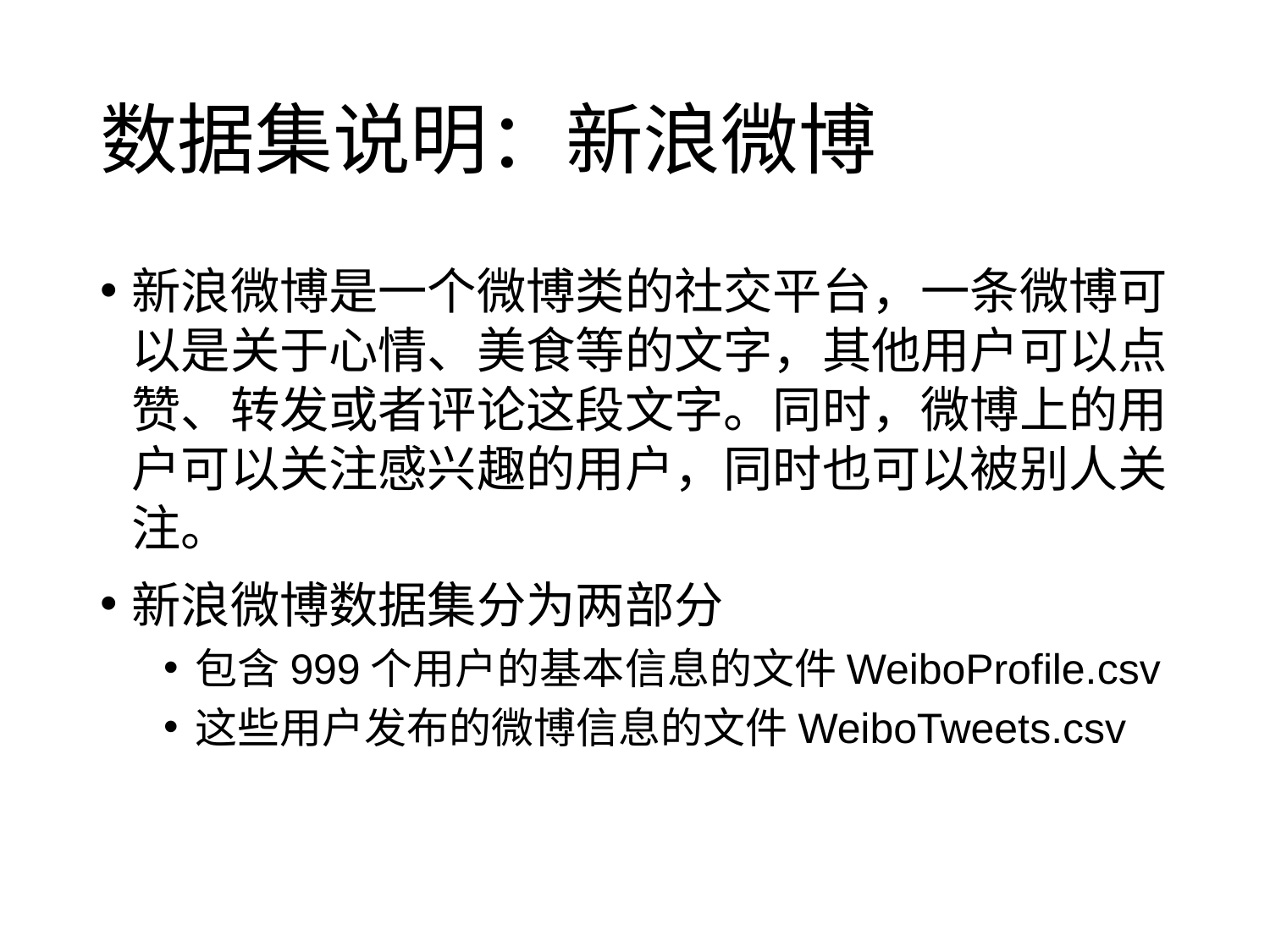

# 数据集说明：新浪微博
新浪微博是一个微博类的社交平台，一条微博可以是关于心情、美食等的文字，其他用户可以点赞、转发或者评论这段文字。同时，微博上的用户可以关注感兴趣的用户，同时也可以被别人关注。
新浪微博数据集分为两部分
包含999个用户的基本信息的文件WeiboProfile.csv
这些用户发布的微博信息的文件WeiboTweets.csv